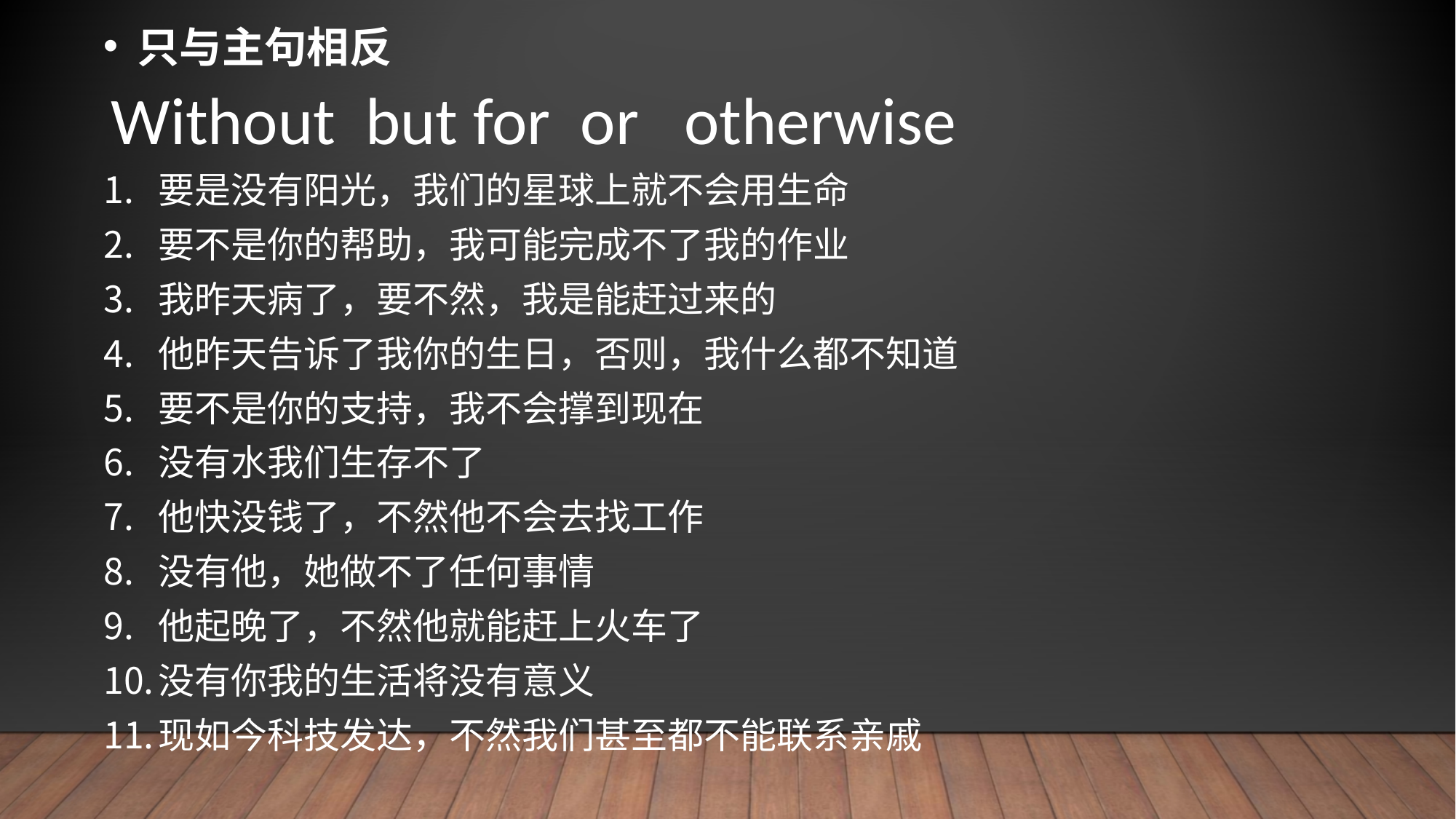

只与主句相反
# Without  but for  or   otherwise
要是没有阳光，我们的星球上就不会用生命
要不是你的帮助，我可能完成不了我的作业
我昨天病了，要不然，我是能赶过来的
他昨天告诉了我你的生日，否则，我什么都不知道
要不是你的支持，我不会撑到现在
没有水我们生存不了
他快没钱了，不然他不会去找工作
没有他，她做不了任何事情
他起晚了，不然他就能赶上火车了
没有你我的生活将没有意义
现如今科技发达，不然我们甚至都不能联系亲戚